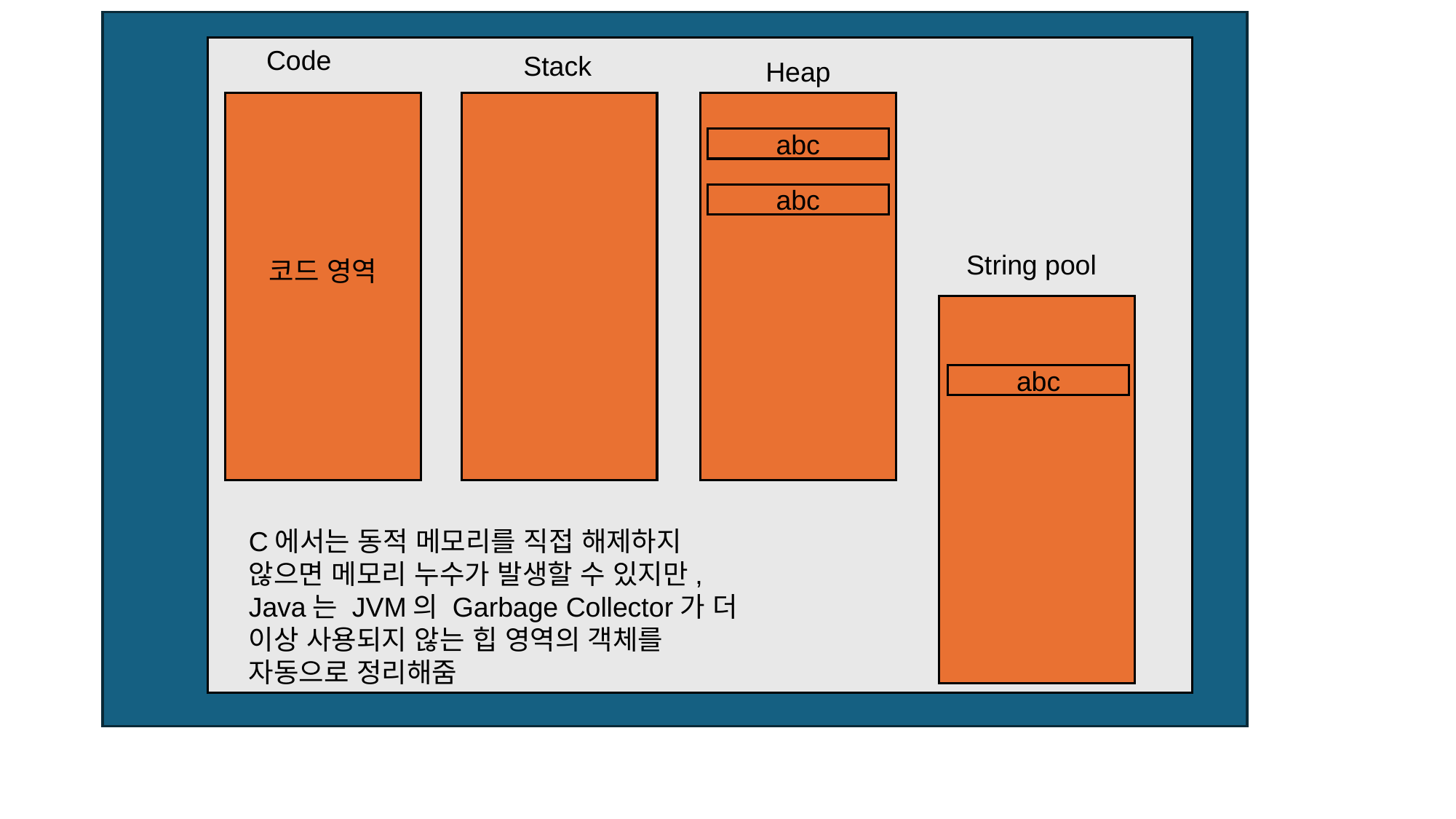

Code
Stack
Heap
코드 영역

abc
abc
String pool

abc
C에서는 동적 메모리를 직접 해제하지 않으면 메모리 누수가 발생할 수 있지만, Java는 JVM의 Garbage Collector가 더 이상 사용되지 않는 힙 영역의 객체를 자동으로 정리해줌